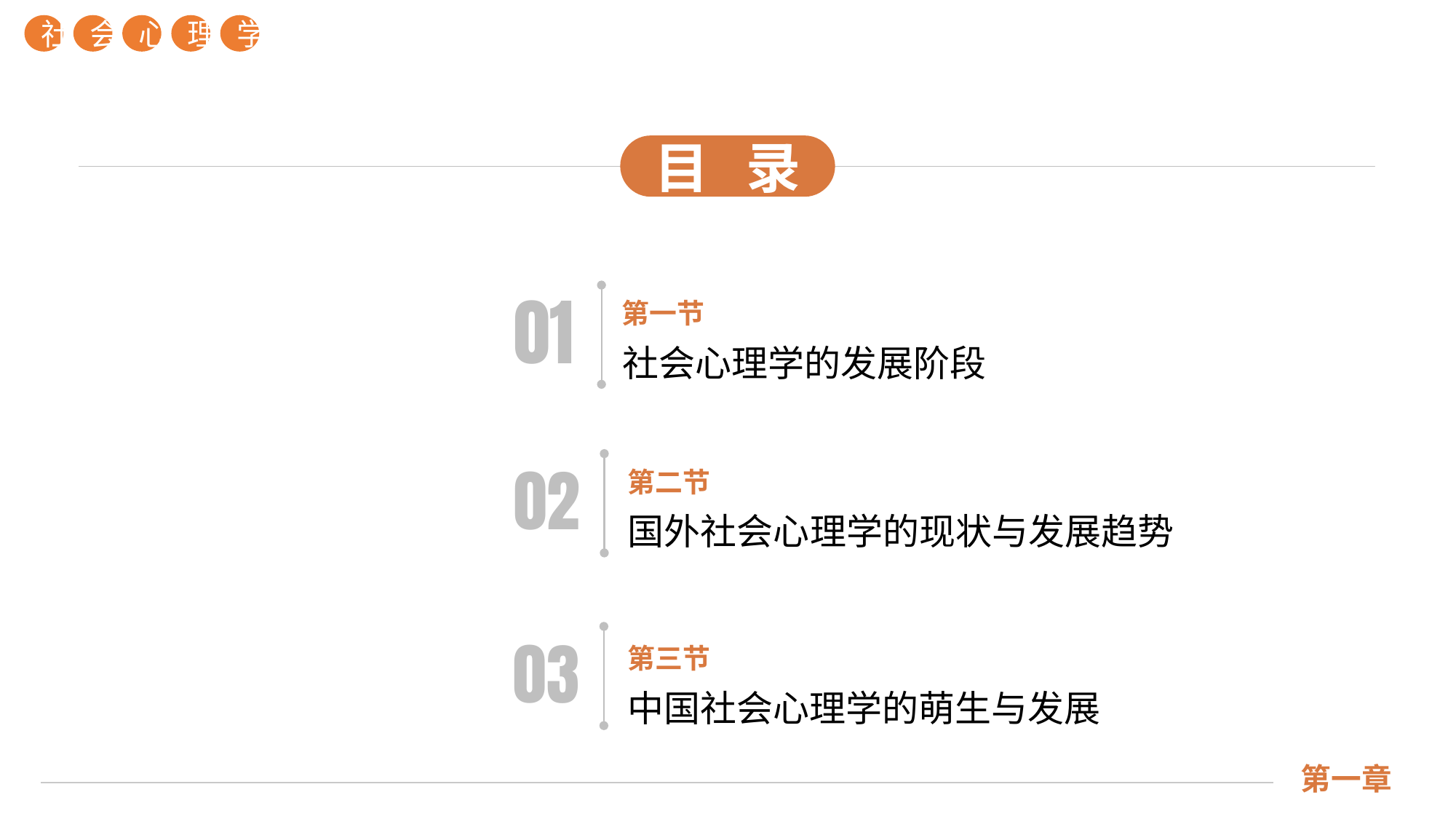

社
会
心
理
学
目   录
01
第一节
社会心理学的发展阶段
02
第二节
国外社会心理学的现状与发展趋势
03
第三节
中国社会心理学的萌生与发展
第一章